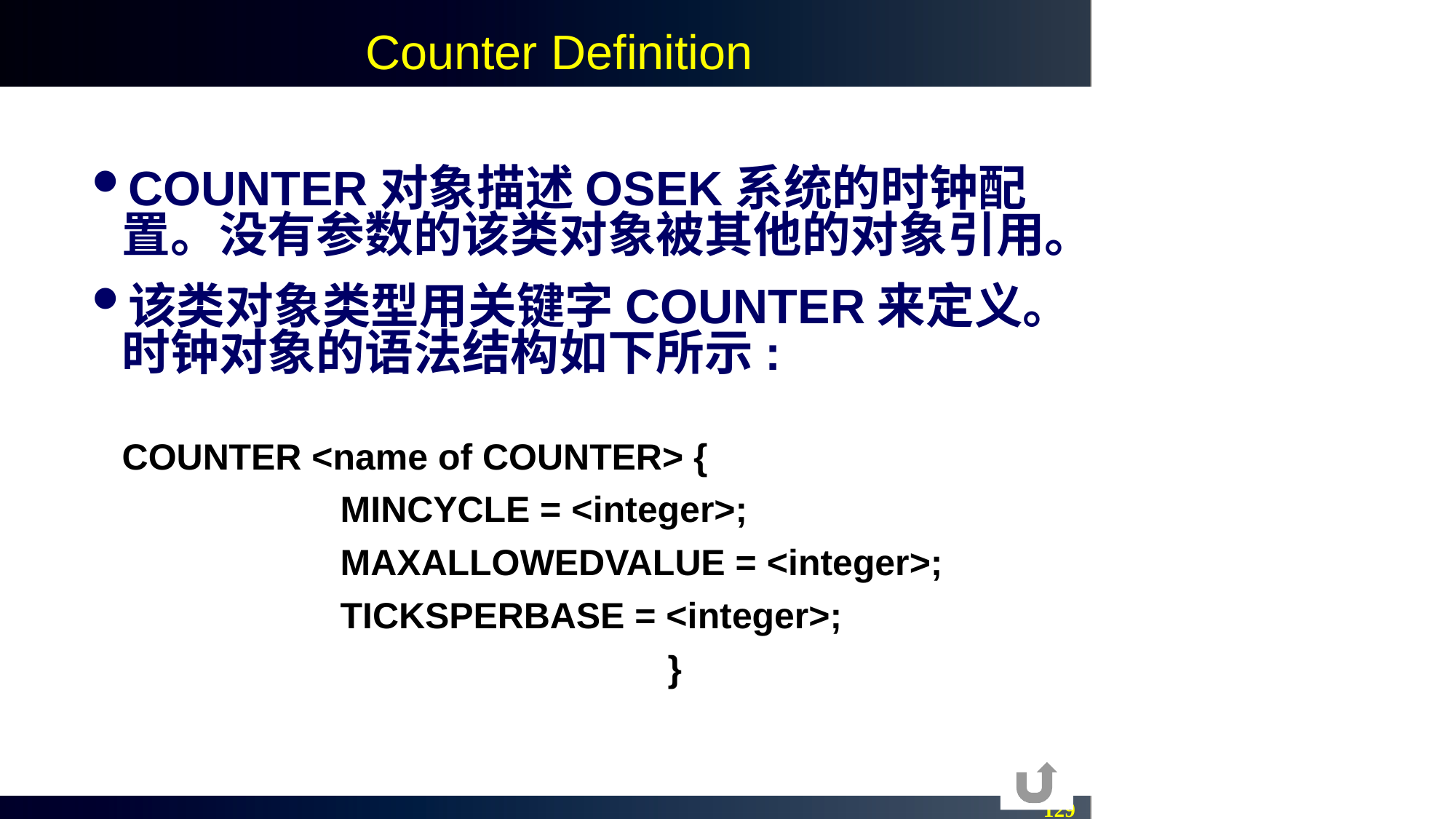

Counter Definition
COUNTER对象描述OSEK系统的时钟配置。没有参数的该类对象被其他的对象引用。
该类对象类型用关键字COUNTER来定义。时钟对象的语法结构如下所示:

	COUNTER <name of COUNTER> {
			MINCYCLE = <integer>;
			MAXALLOWEDVALUE = <integer>;
			TICKSPERBASE = <integer>;
						}